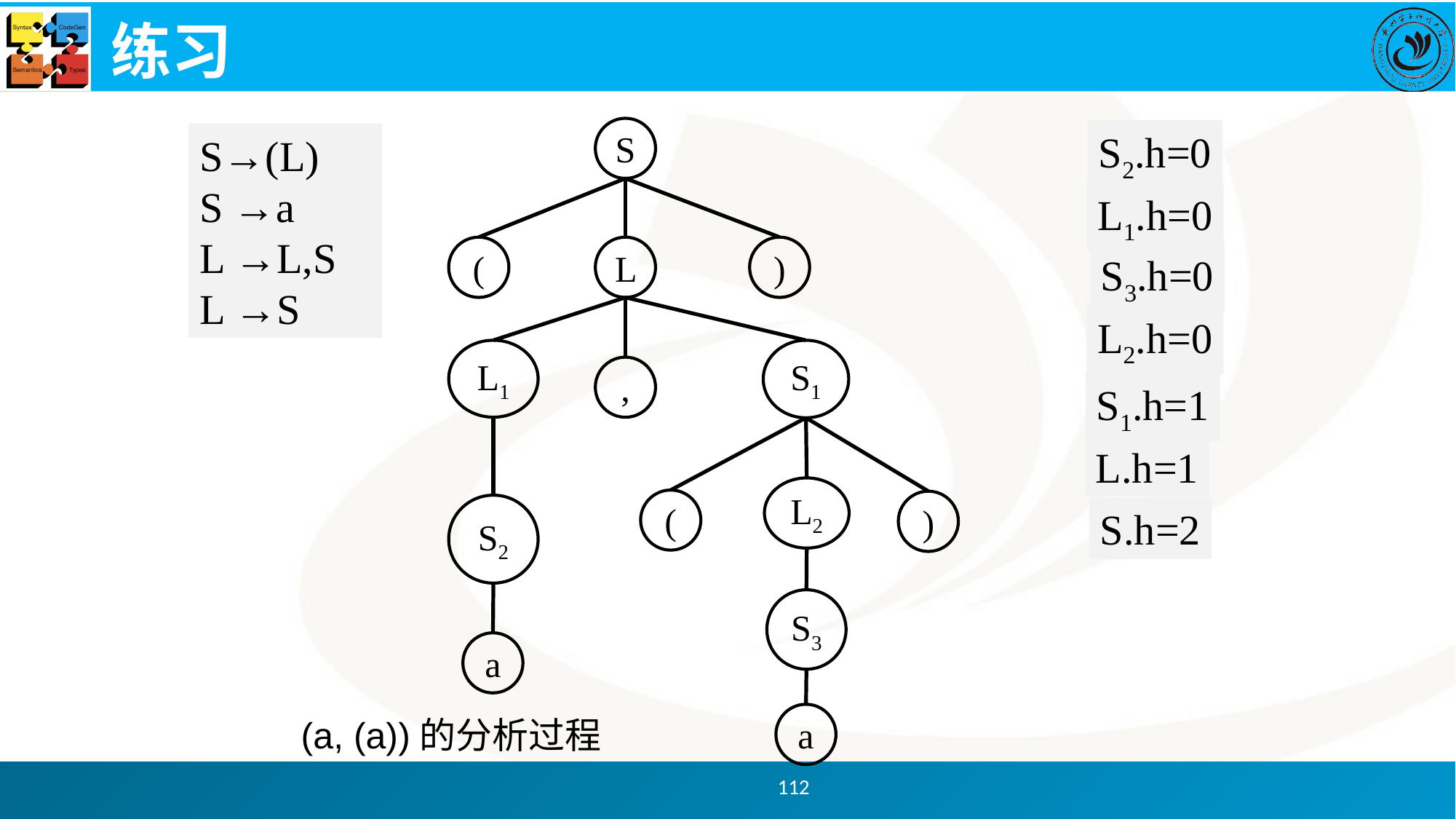

# 练习
S
S2.h=0
S→(L)
S →a
L →L,S
L →S
L1.h=0
(
L
)
S3.h=0
L2.h=0
S1
L1
,
S1.h=1
L.h=1
L2
(
)
S2
S.h=2
S3
a
a
(a, (a))的分析过程
112